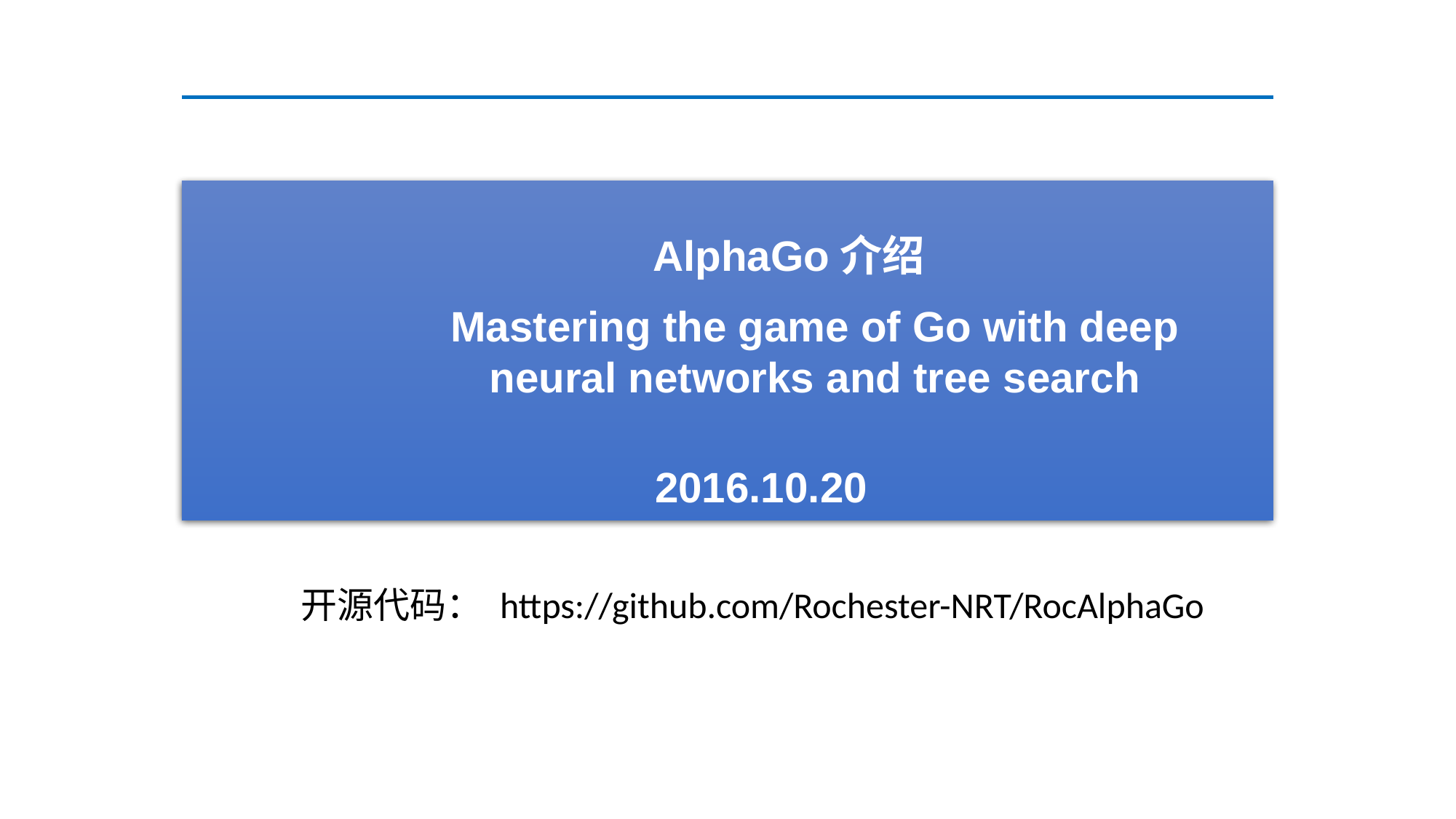

AlphaGo介绍
Mastering the game of Go with deep neural networks and tree search
2016.10.20
开源代码： https://github.com/Rochester-NRT/RocAlphaGo